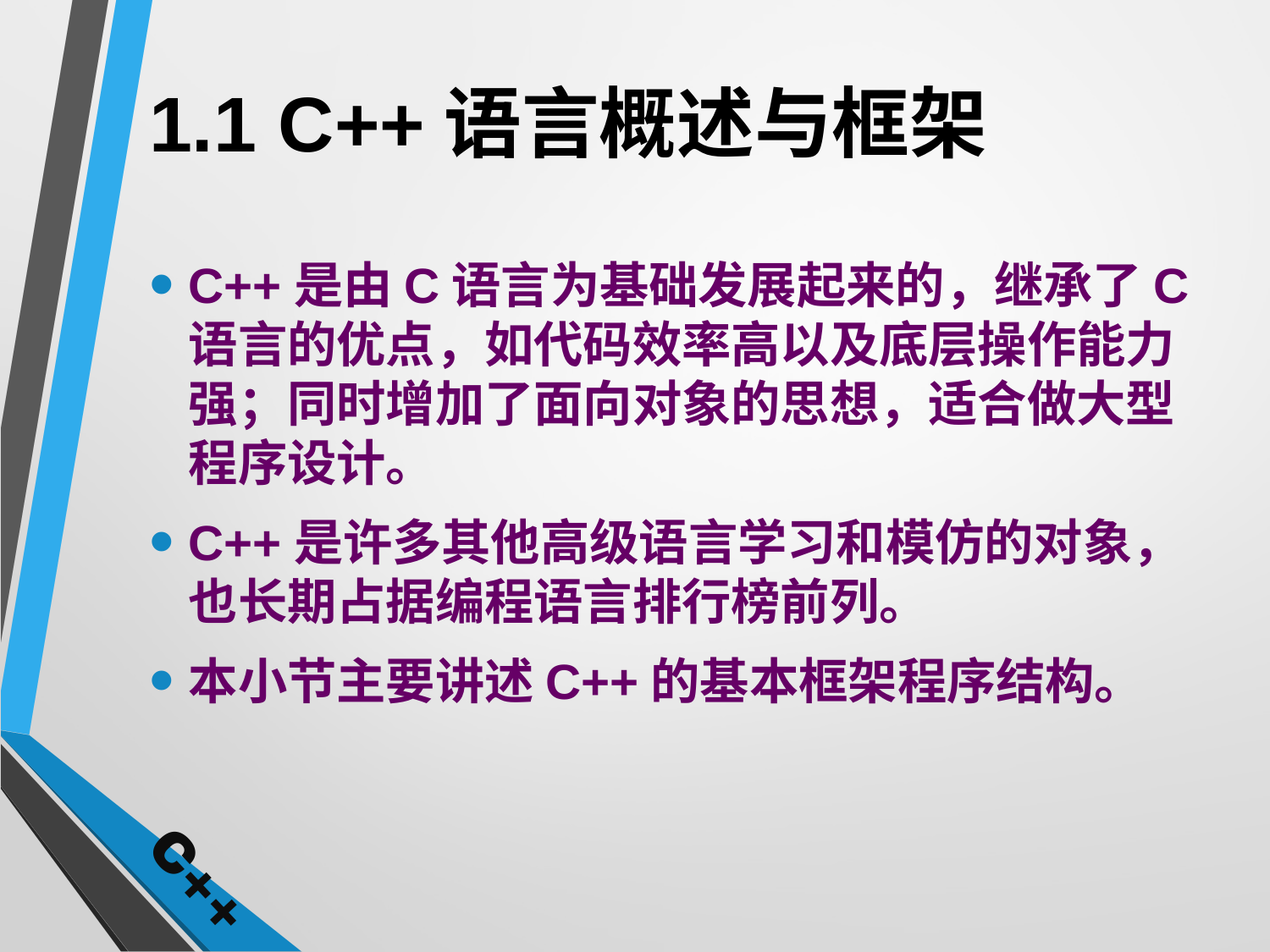

# 1.1 C++语言概述与框架
C++是由C语言为基础发展起来的，继承了C语言的优点，如代码效率高以及底层操作能力强；同时增加了面向对象的思想，适合做大型程序设计。
C++是许多其他高级语言学习和模仿的对象，也长期占据编程语言排行榜前列。
本小节主要讲述C++的基本框架程序结构。